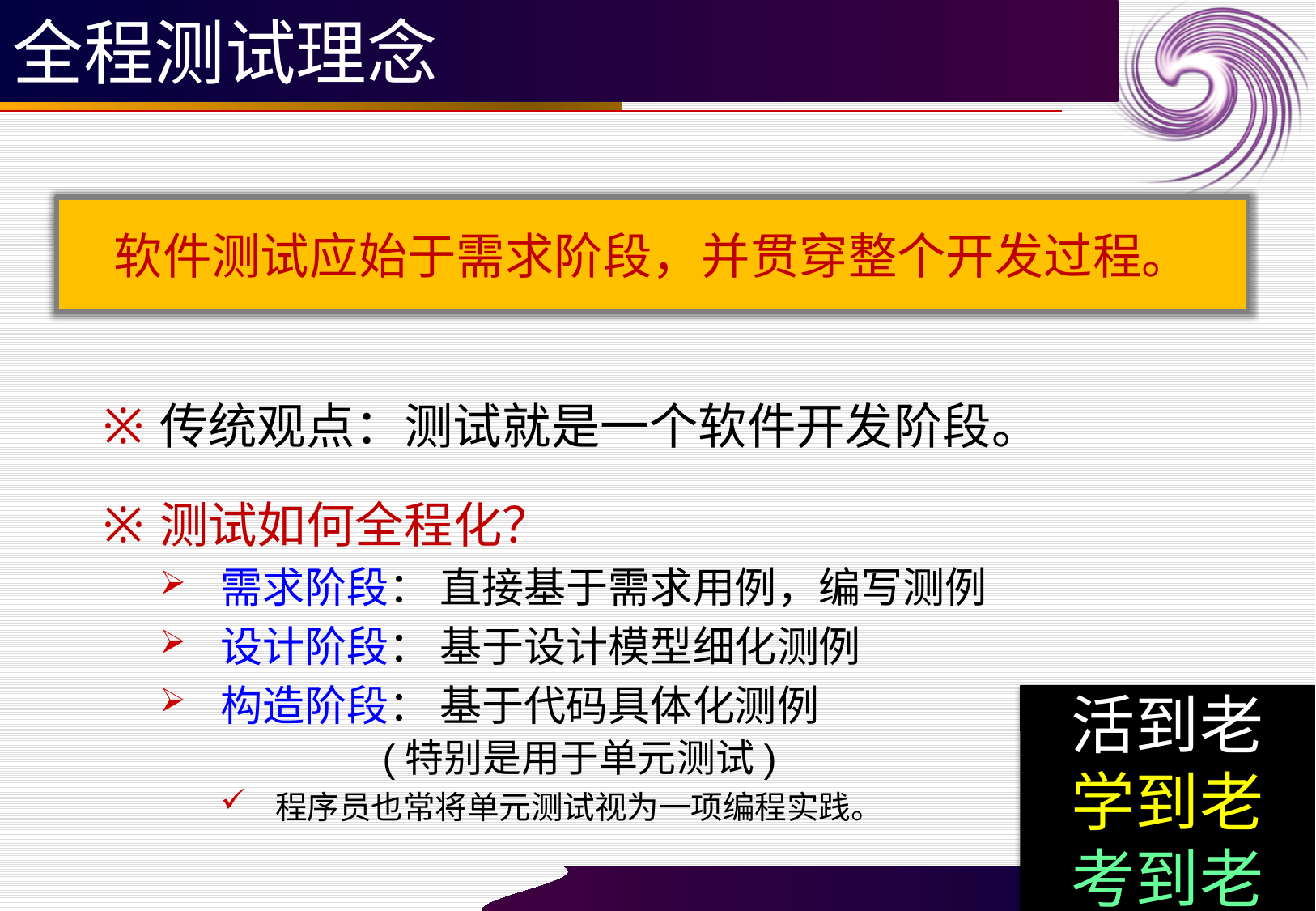

# 全程测试理念
软件测试应始于需求阶段，并贯穿整个开发过程。
传统观点：测试就是一个软件开发阶段。

测试如何全程化？
需求阶段： 直接基于需求用例，编写测例
设计阶段： 基于设计模型细化测例
构造阶段： 基于代码具体化测例
                (特别是用于单元测试)
程序员也常将单元测试视为一项编程实践。
活到老
学到老
考到老
54